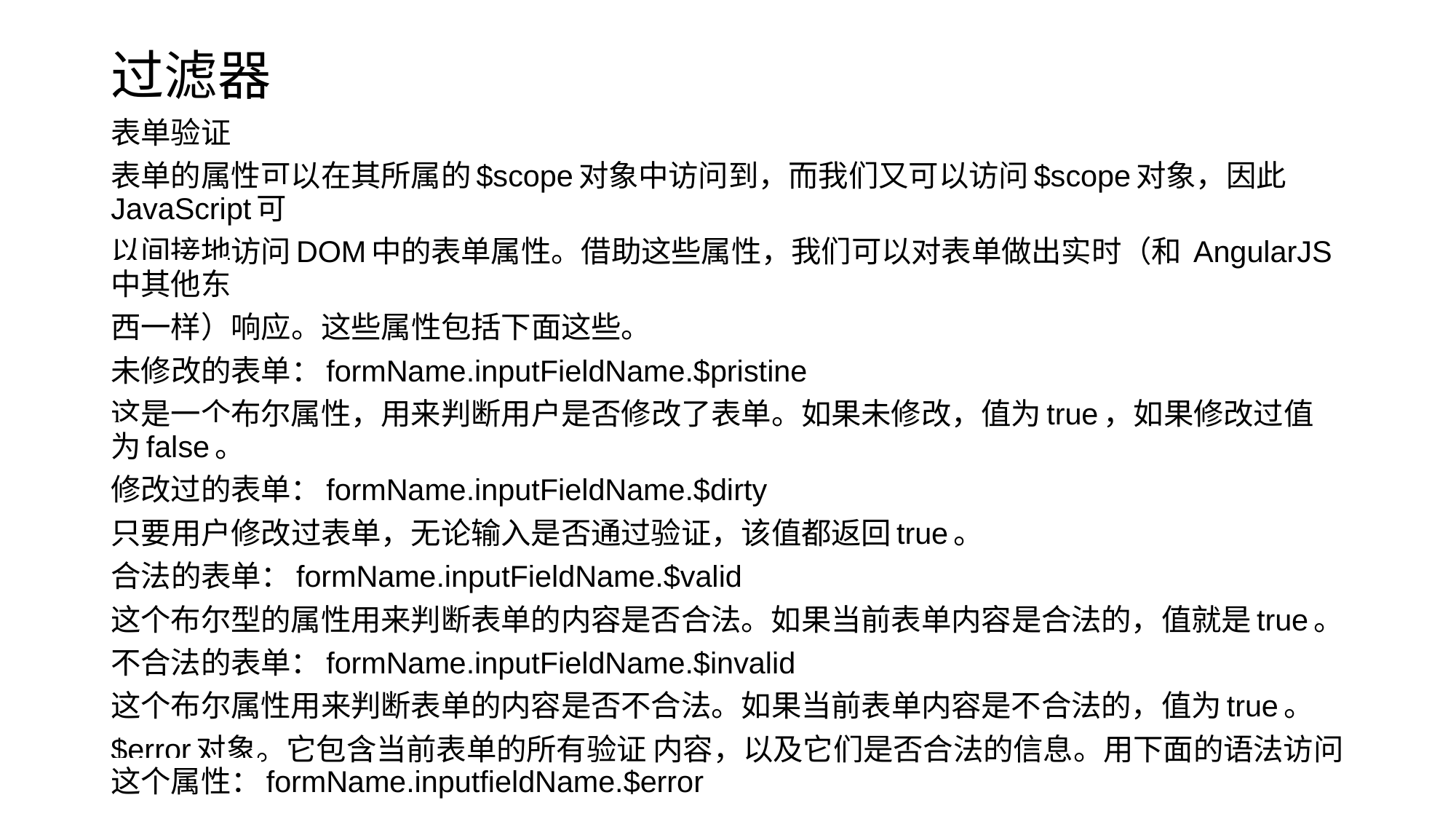

# 过滤器
表单验证
表单的属性可以在其所属的$scope对象中访问到，而我们又可以访问$scope对象，因此 JavaScript可
以间接地访问DOM中的表单属性。借助这些属性，我们可以对表单做出实时（和 AngularJS中其他东
西一样）响应。这些属性包括下面这些。
未修改的表单：formName.inputFieldName.$pristine
这是一个布尔属性，用来判断用户是否修改了表单。如果未修改，值为true，如果修改过值 为false。
修改过的表单：formName.inputFieldName.$dirty
只要用户修改过表单，无论输入是否通过验证，该值都返回true。
合法的表单：formName.inputFieldName.$valid
这个布尔型的属性用来判断表单的内容是否合法。如果当前表单内容是合法的，值就是true。
不合法的表单：formName.inputFieldName.$invalid
这个布尔属性用来判断表单的内容是否不合法。如果当前表单内容是不合法的，值为true。
$error对象。它包含当前表单的所有验证 内容，以及它们是否合法的信息。用下面的语法访问这个属性：formName.inputfieldName.$error